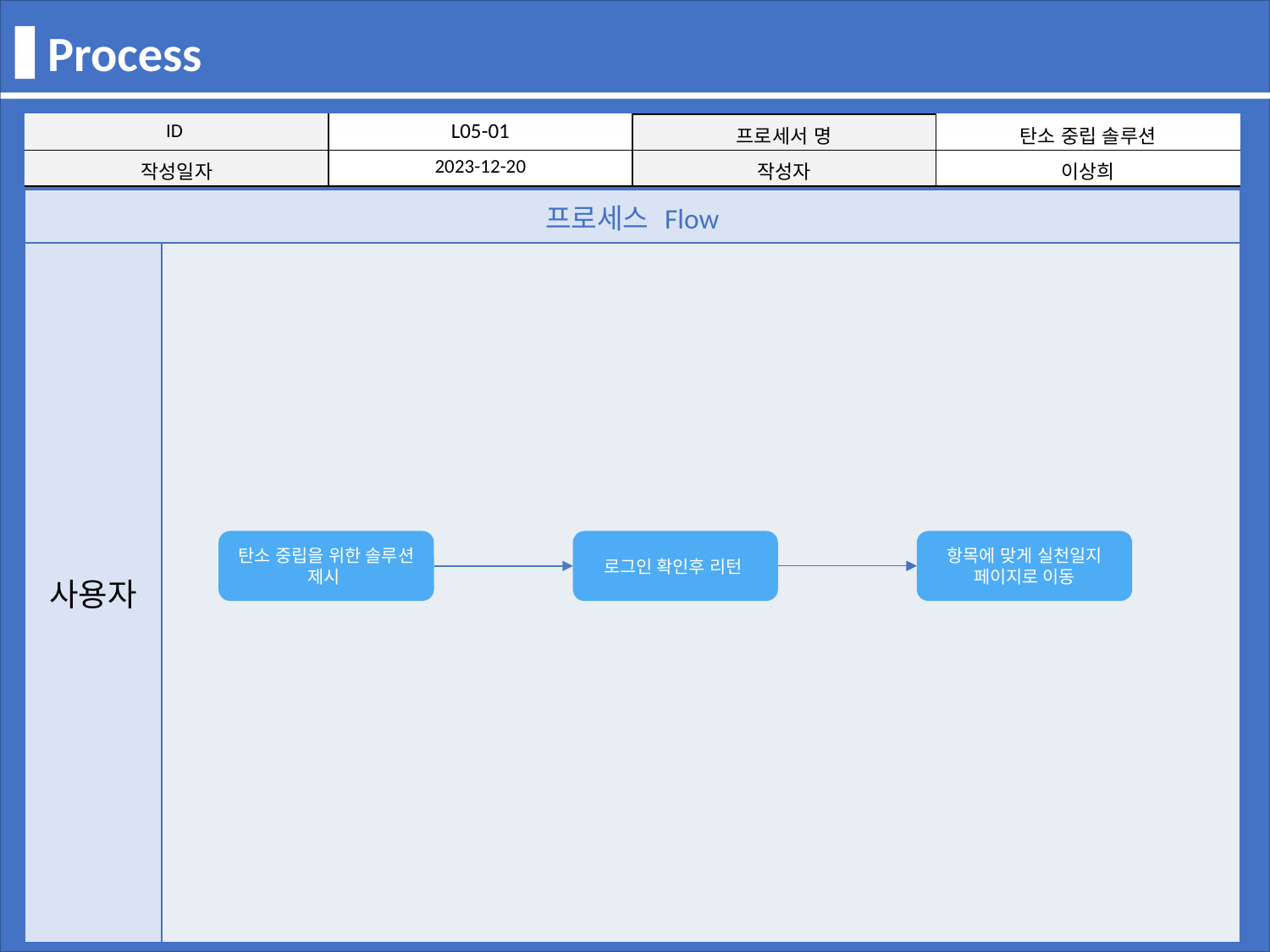

Process

| ID | L05-01 | 프로세서 명 | 탄소 중립 솔루션 |
| --- | --- | --- | --- |
| 작성일자 | 2023-12-20 | 작성자 | 이상희 |
| 프로세스 Flow |  |
| --- | --- |
| 사용자 |  |
탄소 중립을 위한 솔루션 제시
로그인 확인후 리턴
항목에 맞게 실천일지 페이지로 이동